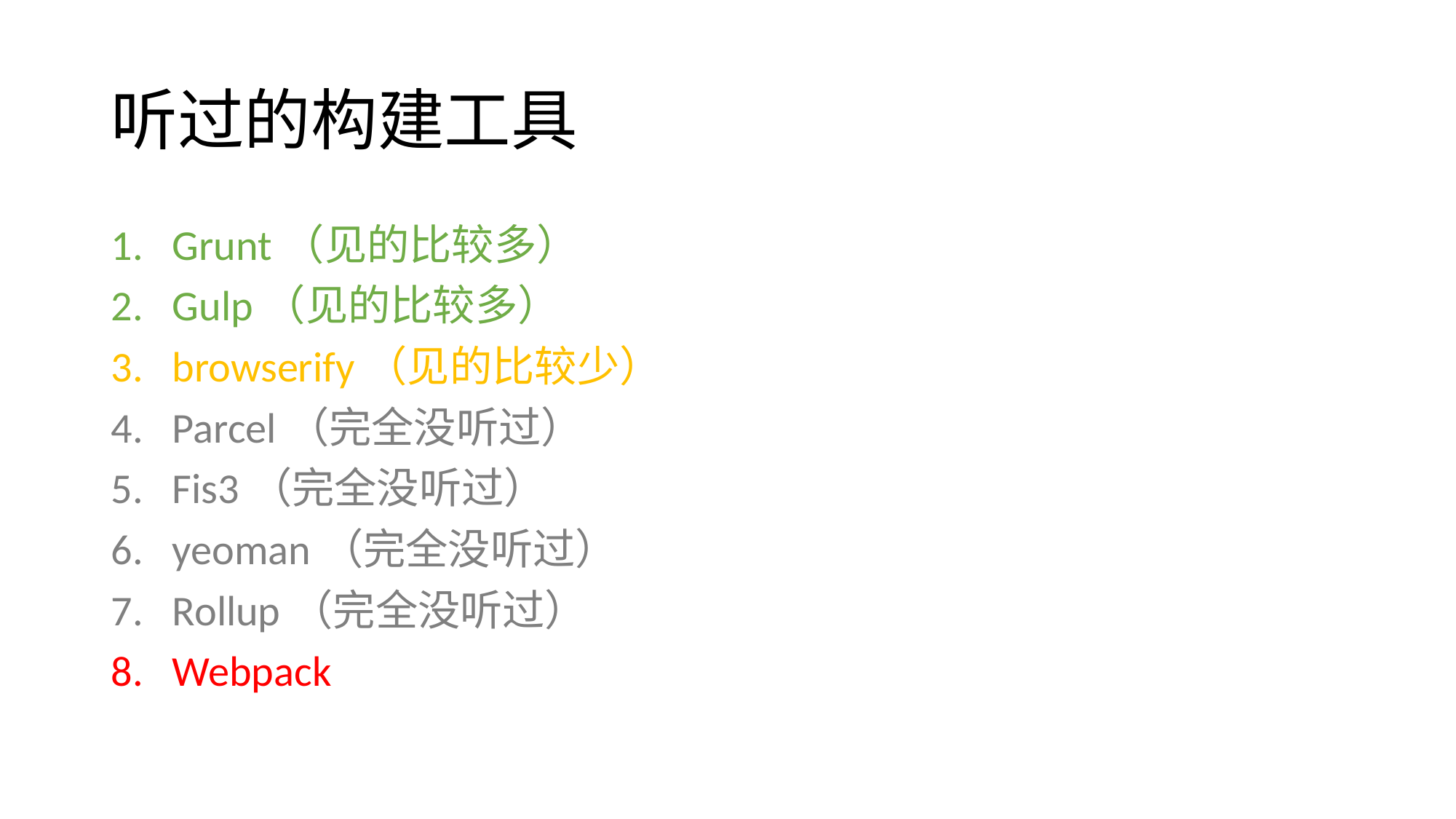

# 听过的构建工具
Grunt（见的比较多）
Gulp（见的比较多）
browserify（见的比较少）
Parcel（完全没听过）
Fis3（完全没听过）
yeoman（完全没听过）
Rollup（完全没听过）
Webpack